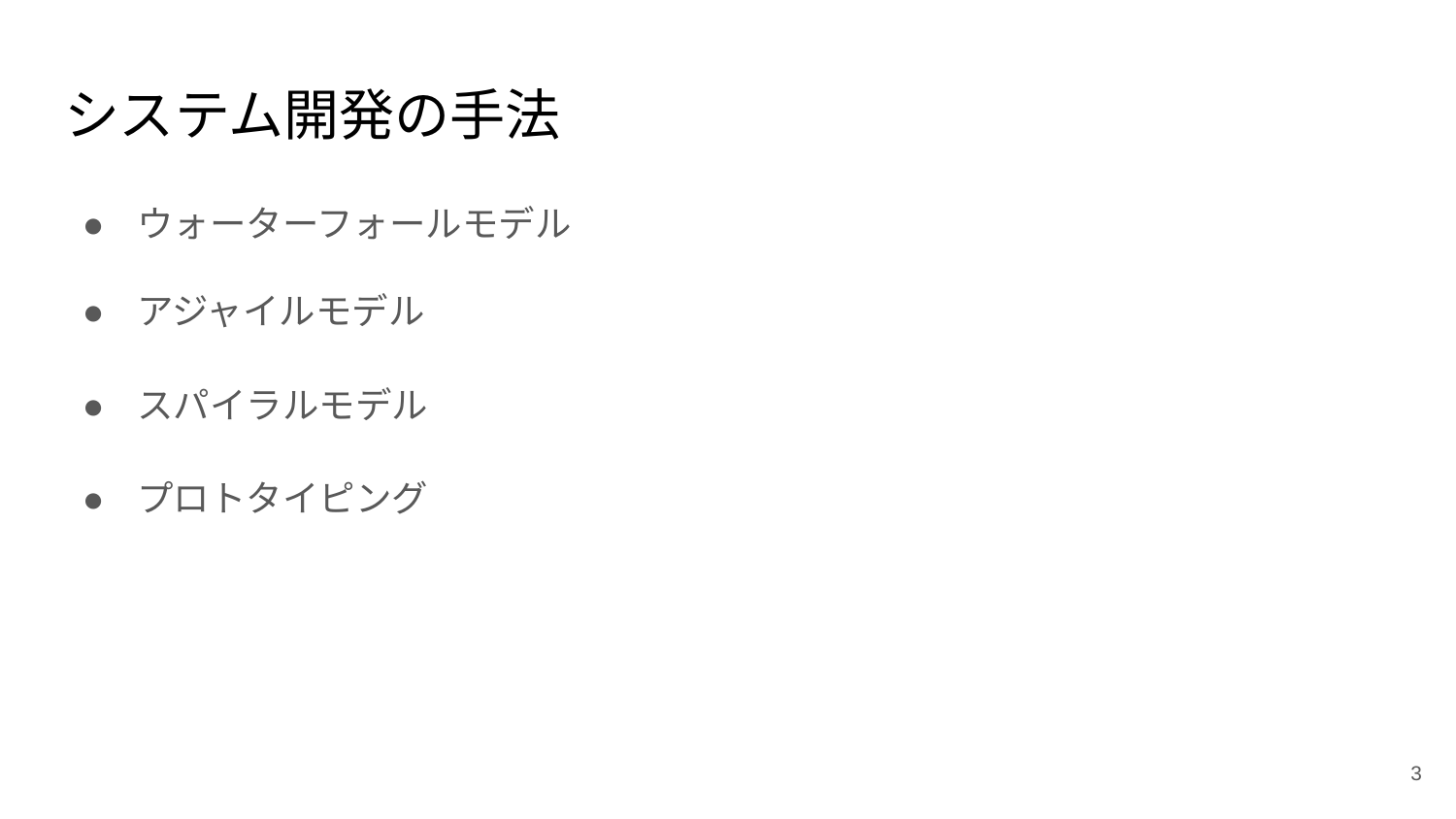

# システム開発の手法
ウォーターフォールモデル
アジャイルモデル
スパイラルモデル
プロトタイピング
3